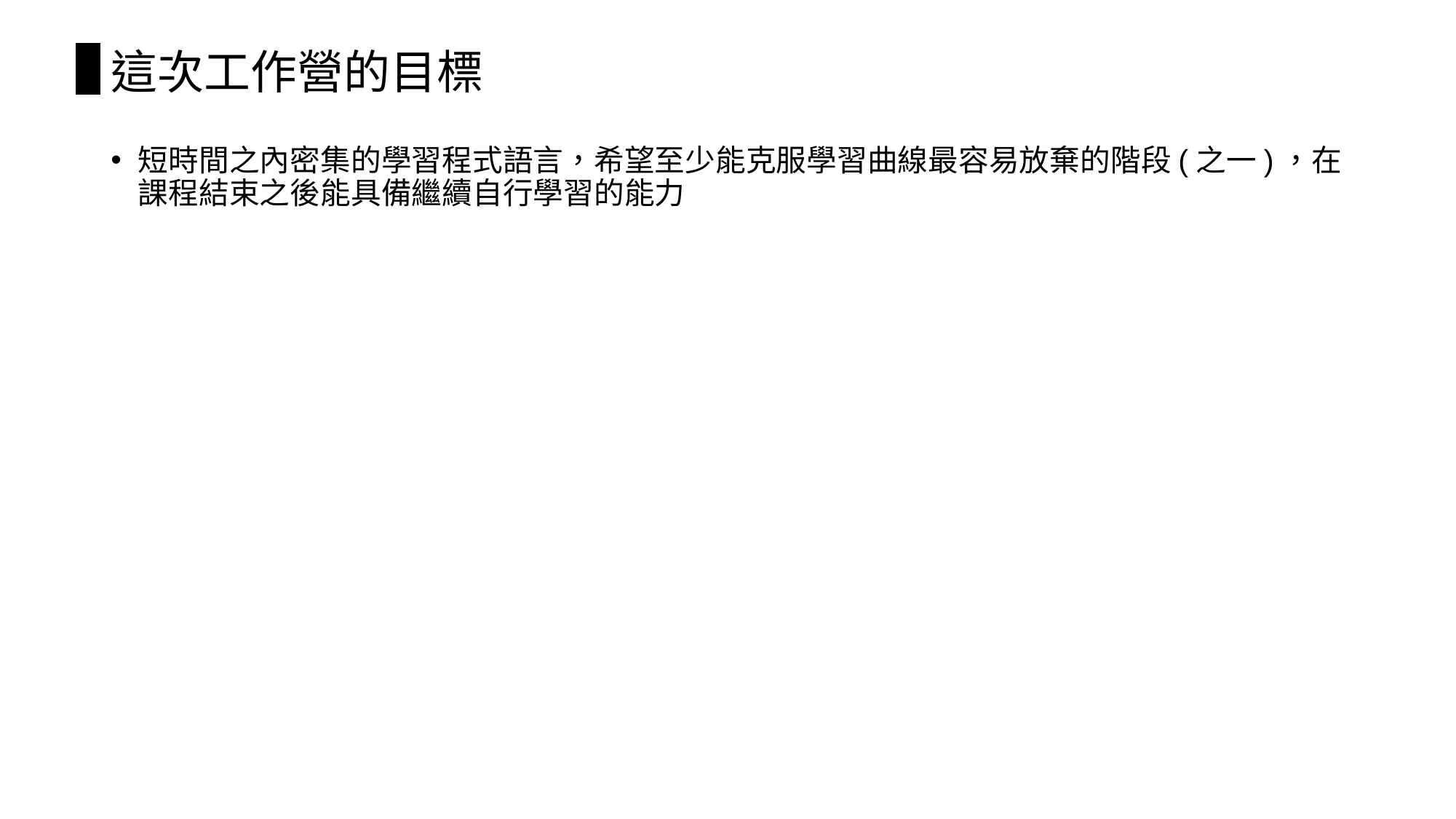

# 這次工作營的目標
短時間之內密集的學習程式語言，希望至少能克服學習曲線最容易放棄的階段(之一)，在課程結束之後能具備繼續自行學習的能力